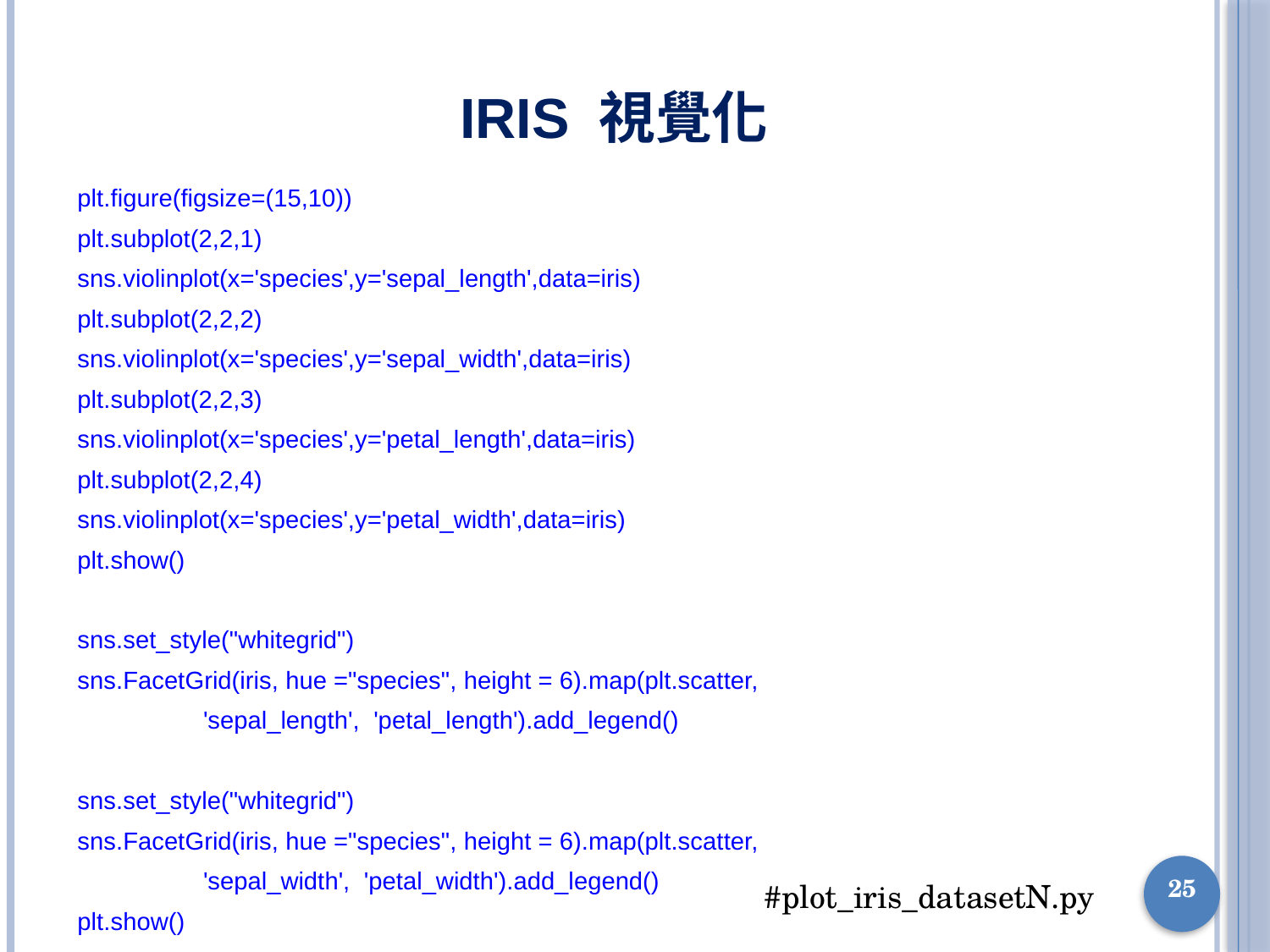

# IRIS 視覺化
plt.figure(figsize=(15,10))
plt.subplot(2,2,1)
sns.violinplot(x='species',y='sepal_length',data=iris)
plt.subplot(2,2,2)
sns.violinplot(x='species',y='sepal_width',data=iris)
plt.subplot(2,2,3)
sns.violinplot(x='species',y='petal_length',data=iris)
plt.subplot(2,2,4)
sns.violinplot(x='species',y='petal_width',data=iris)
plt.show()

sns.set_style("whitegrid")
sns.FacetGrid(iris, hue ="species", height = 6).map(plt.scatter,
                  'sepal_length',  'petal_length').add_legend()

sns.set_style("whitegrid")
sns.FacetGrid(iris, hue ="species", height = 6).map(plt.scatter,
                  'sepal_width',  'petal_width').add_legend()
plt.show()
25
#plot_iris_datasetN.py